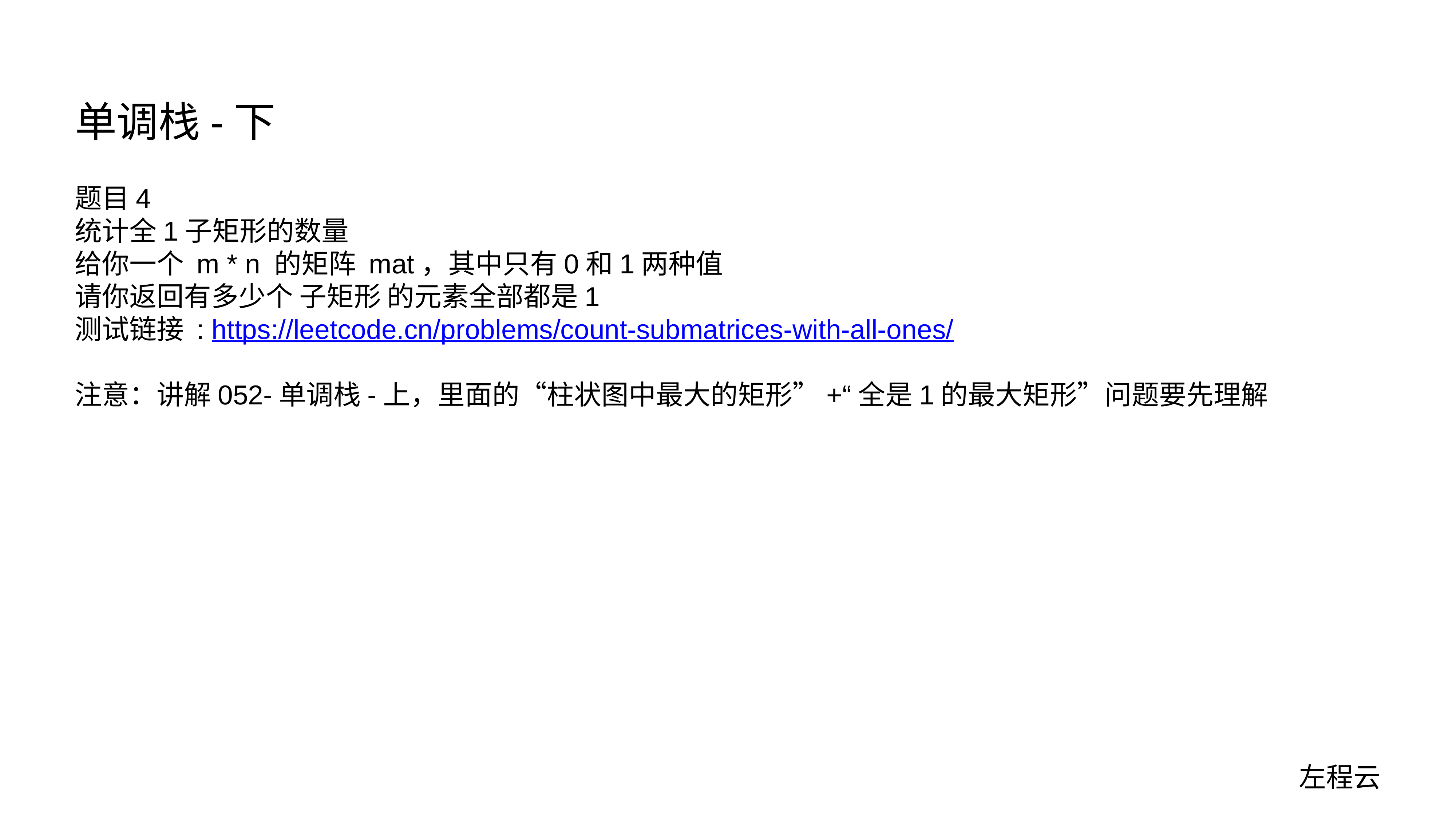

# 单调栈-下
题目4
统计全1子矩形的数量
给你一个 m * n 的矩阵 mat，其中只有0和1两种值
请你返回有多少个 子矩形 的元素全部都是1
测试链接 : https://leetcode.cn/problems/count-submatrices-with-all-ones/

注意：讲解052-单调栈-上，里面的“柱状图中最大的矩形”+“全是1的最大矩形”问题要先理解
左程云